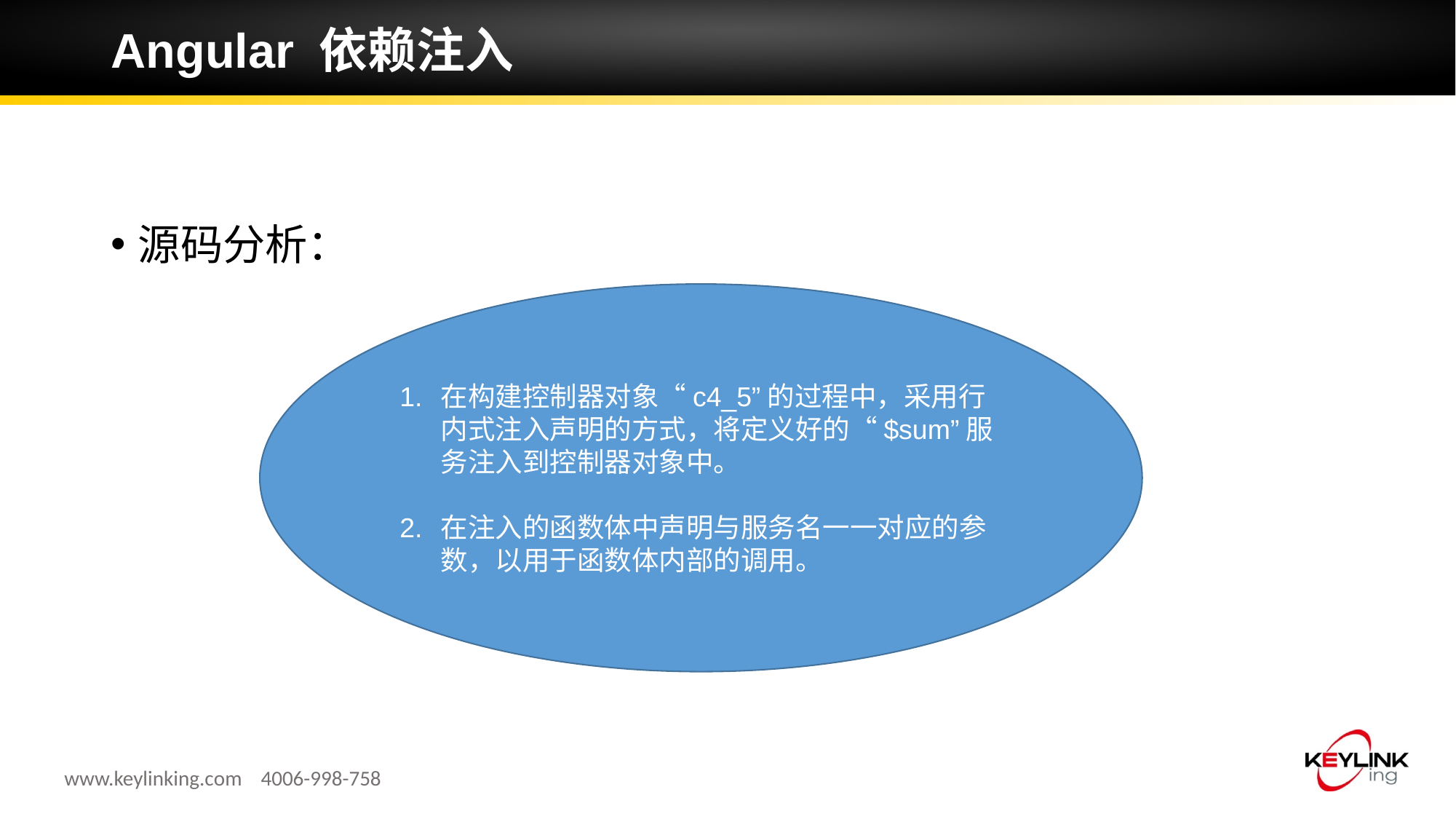

# Angular 依赖注入
源码分析：

在构建控制器对象“c4_5”的过程中，采用行内式注入声明的方式，将定义好的“$sum”服务注入到控制器对象中。

在注入的函数体中声明与服务名一一对应的参数，以用于函数体内部的调用。